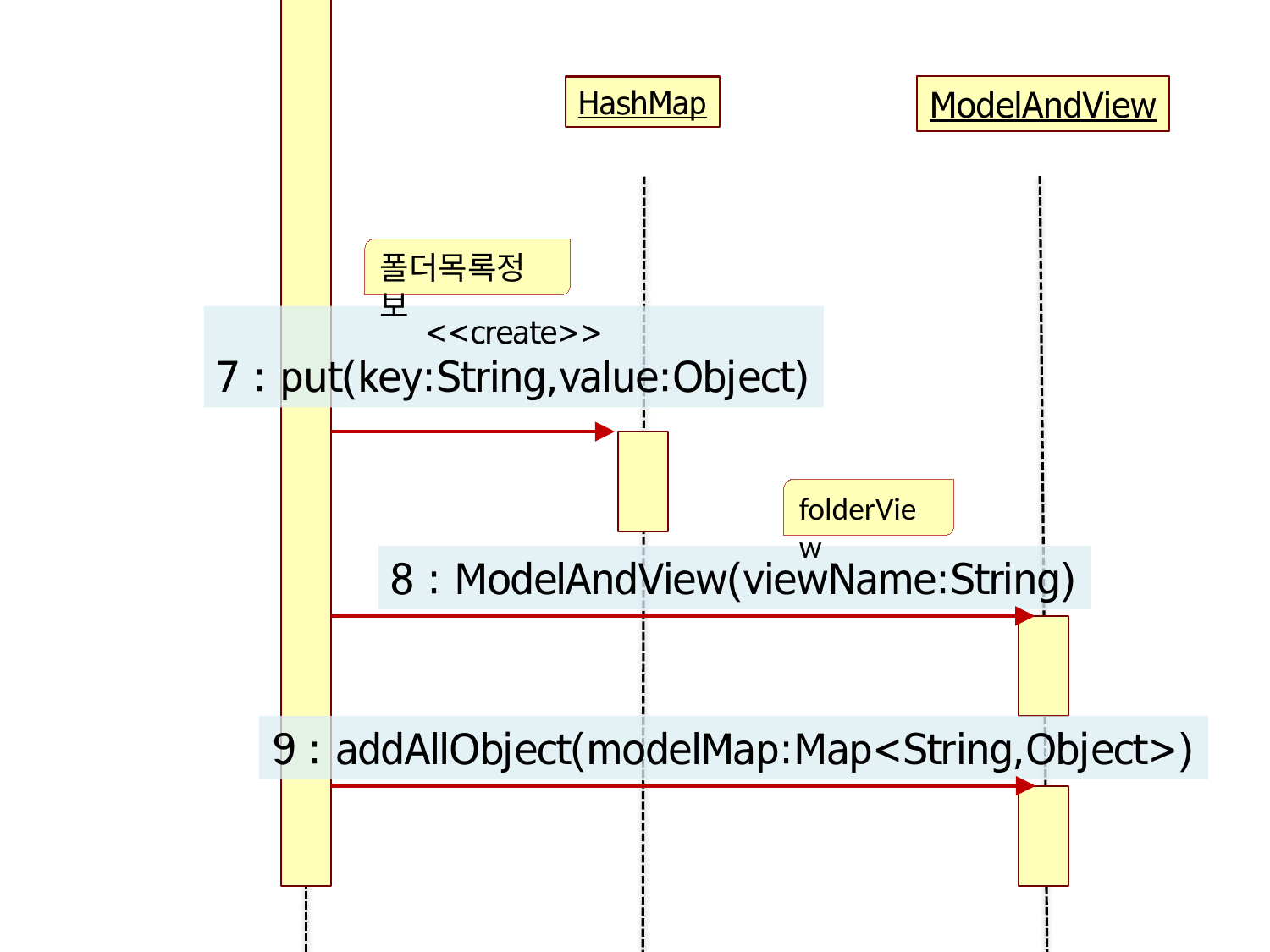

ModelAndView
HashMap
폴더목록정보
<<create>>
7 : put(key:String,value:Object)

folderView
8 : ModelAndView(viewName:String)

9 : addAllObject(modelMap:Map<String,Object>)